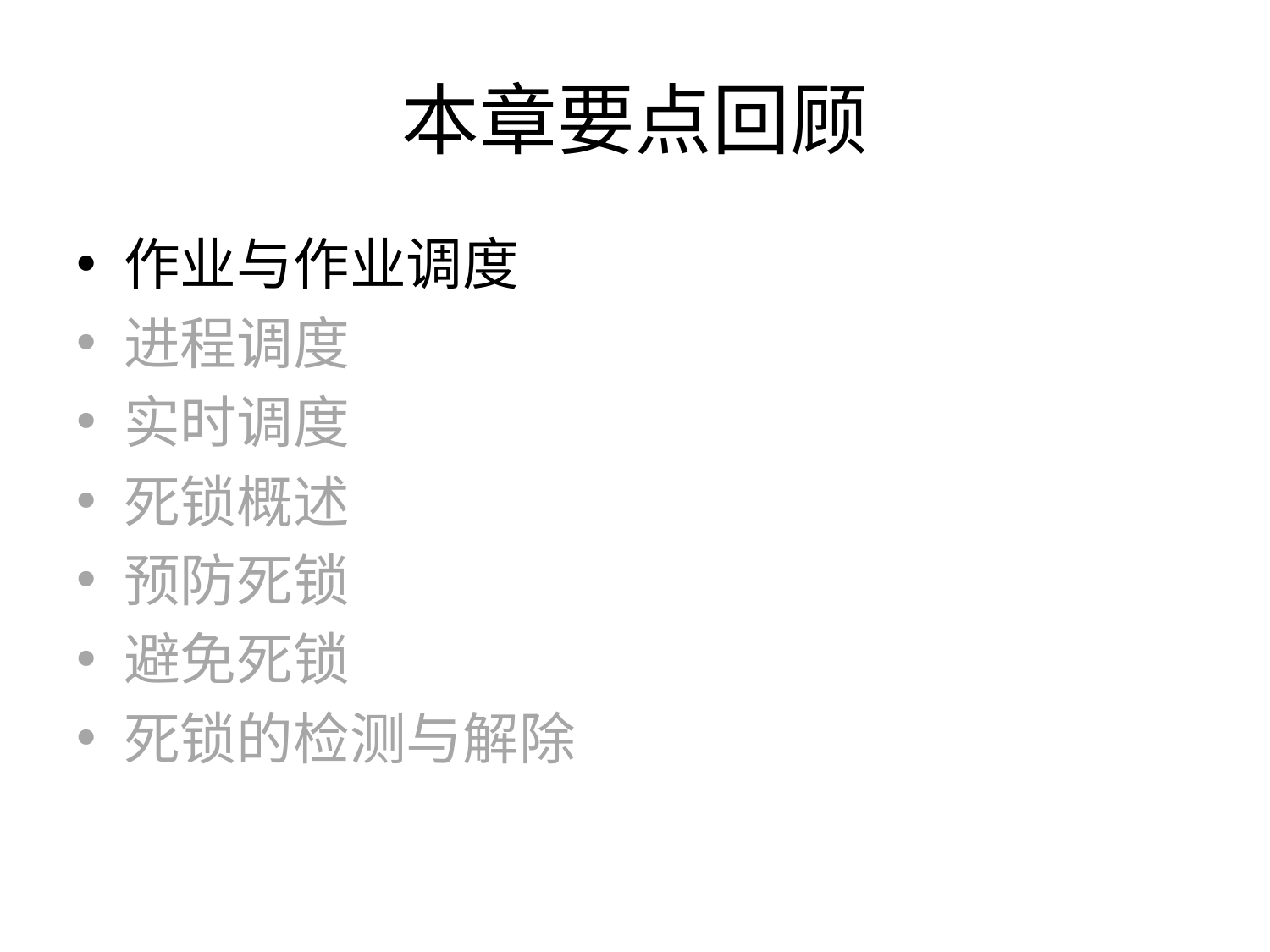

# 本章要点回顾
作业与作业调度
进程调度
实时调度
死锁概述
预防死锁
避免死锁
死锁的检测与解除